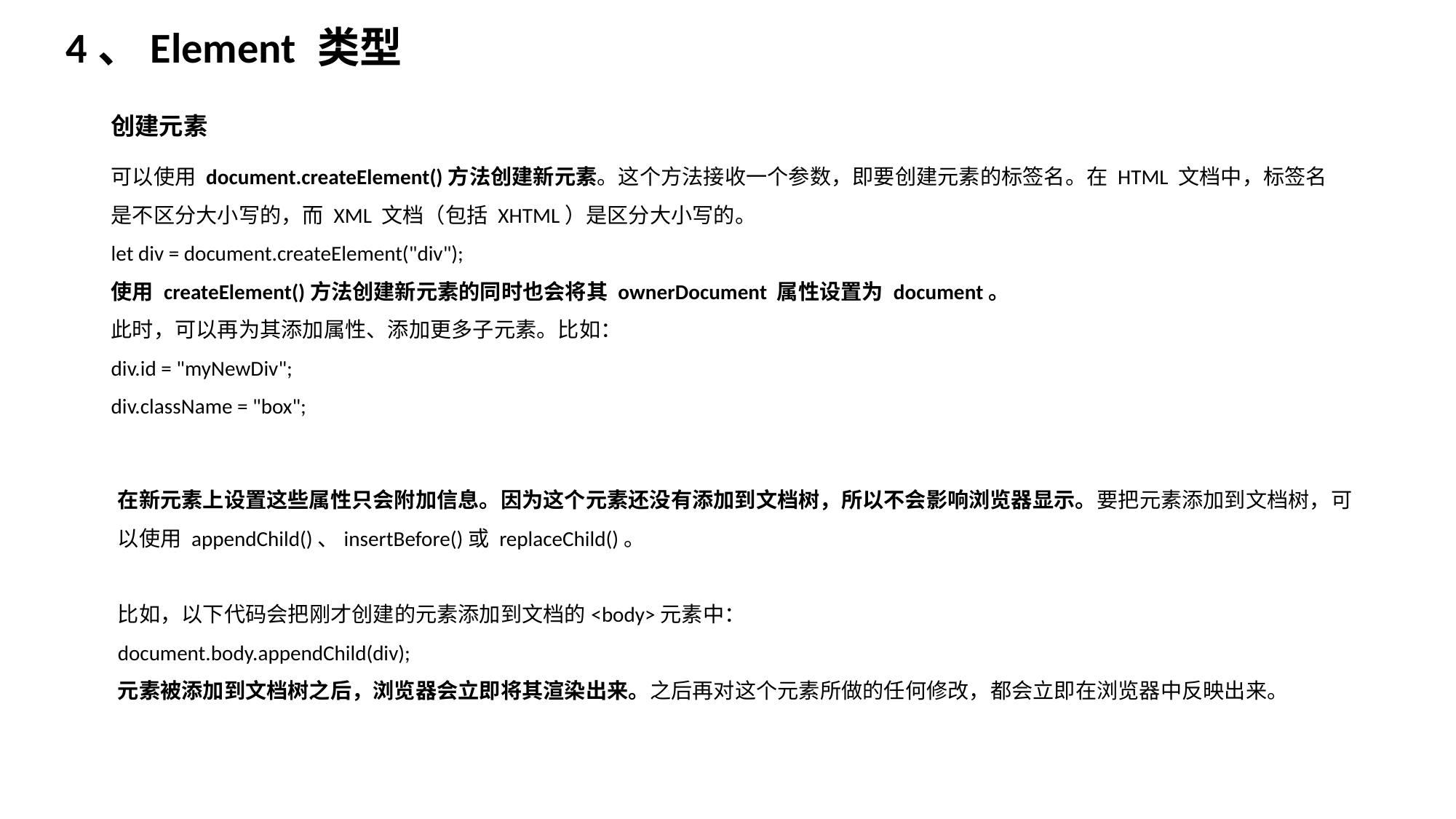

4、Element 类型
创建元素
可以使用 document.createElement()方法创建新元素。这个方法接收一个参数，即要创建元素的标签名。在 HTML 文档中，标签名是不区分大小写的，而 XML 文档（包括 XHTML）是区分大小写的。
let div = document.createElement("div");
使用 createElement()方法创建新元素的同时也会将其 ownerDocument 属性设置为 document。
此时，可以再为其添加属性、添加更多子元素。比如：
div.id = "myNewDiv";
div.className = "box";
在新元素上设置这些属性只会附加信息。因为这个元素还没有添加到文档树，所以不会影响浏览器显示。要把元素添加到文档树，可以使用 appendChild()、insertBefore()或 replaceChild()。

比如，以下代码会把刚才创建的元素添加到文档的<body>元素中：
document.body.appendChild(div);
元素被添加到文档树之后，浏览器会立即将其渲染出来。之后再对这个元素所做的任何修改，都会立即在浏览器中反映出来。